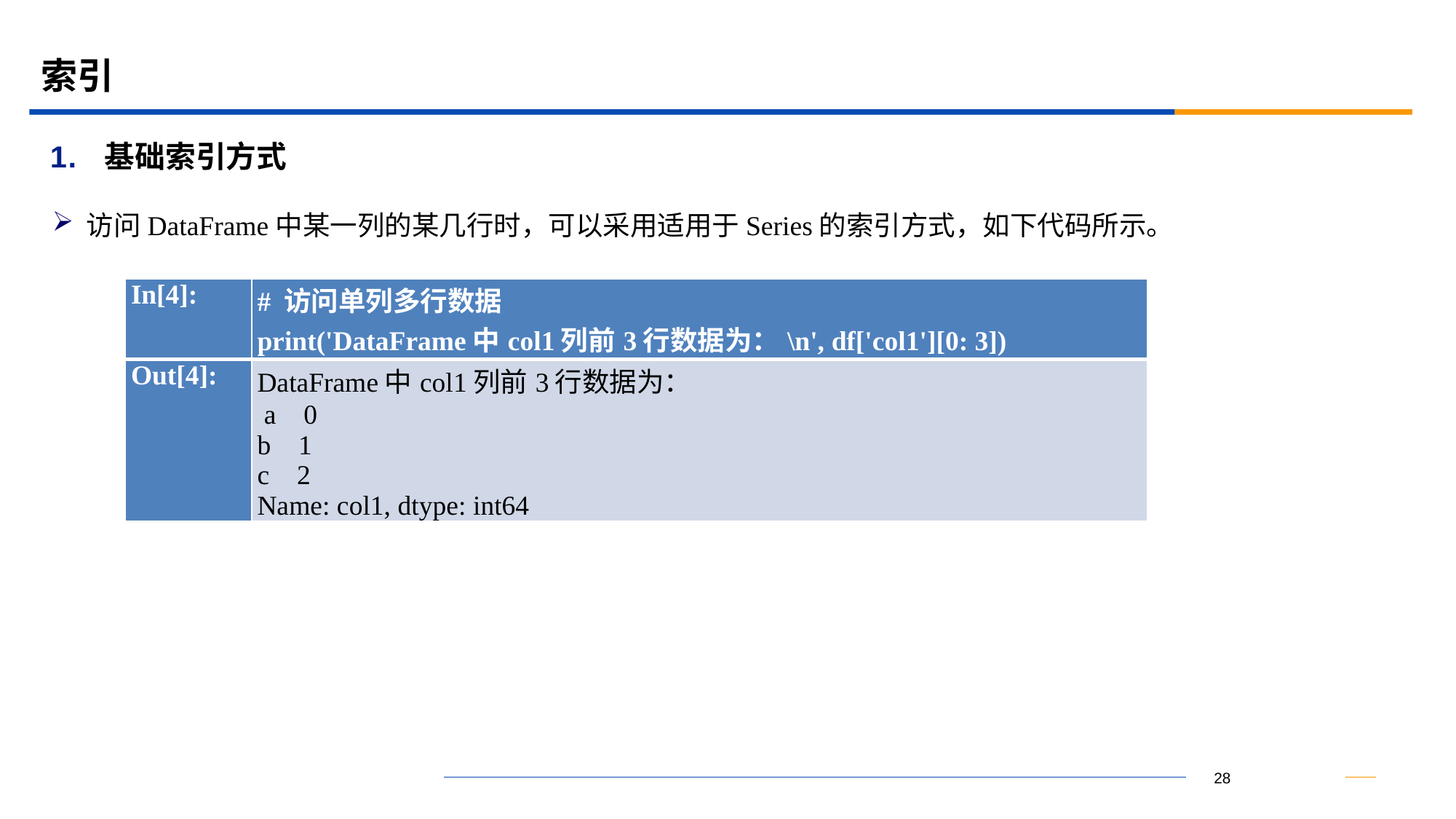

# 索引
基础索引方式
访问DataFrame中某一列的某几行时，可以采用适用于Series的索引方式，如下代码所示。
| In[4]: | # 访问单列多行数据 print('DataFrame中col1列前3行数据为：\n', df['col1'][0: 3]) |
| --- | --- |
| Out[4]: | DataFrame中col1列前3行数据为： a 0 b 1 c 2 Name: col1, dtype: int64 |